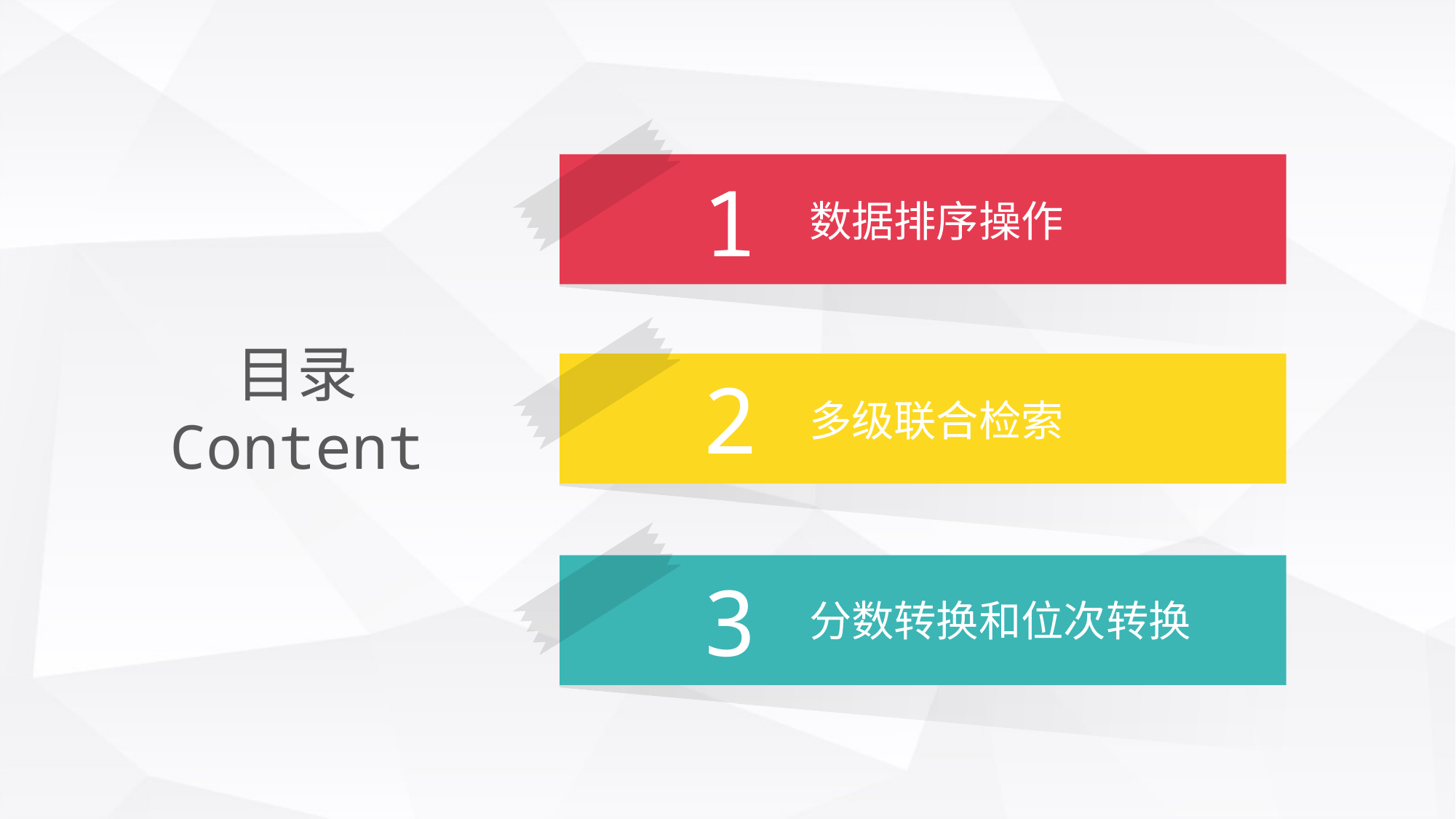

1
数据排序操作

目录
Content

2

多级联合检索

3

分数转换和位次转换